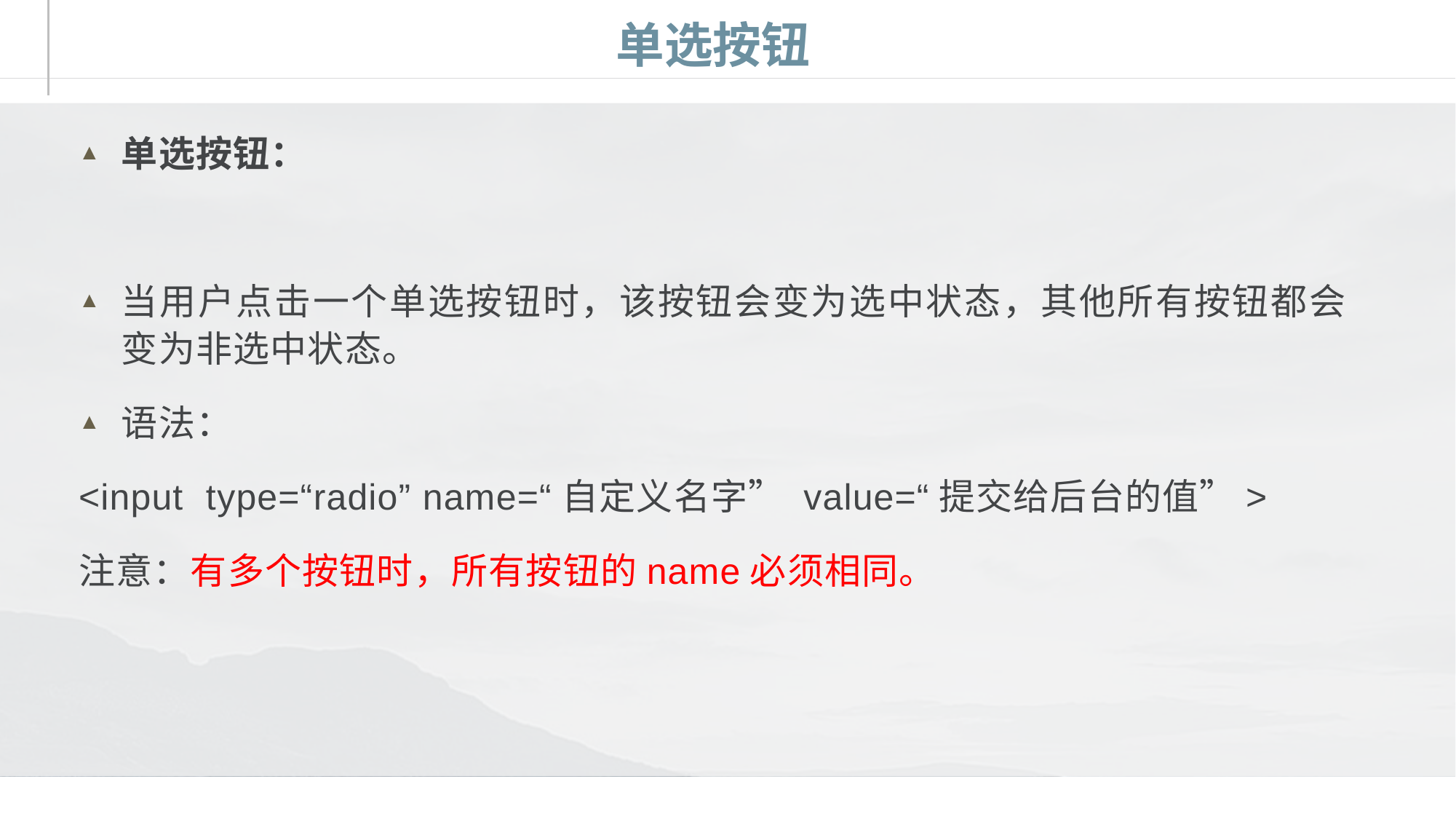

# 单选按钮
单选按钮：

当用户点击一个单选按钮时，该按钮会变为选中状态，其他所有按钮都会变为非选中状态。
语法：
<input  type=“radio” name=“自定义名字” value=“提交给后台的值”>
注意：有多个按钮时，所有按钮的name必须相同。